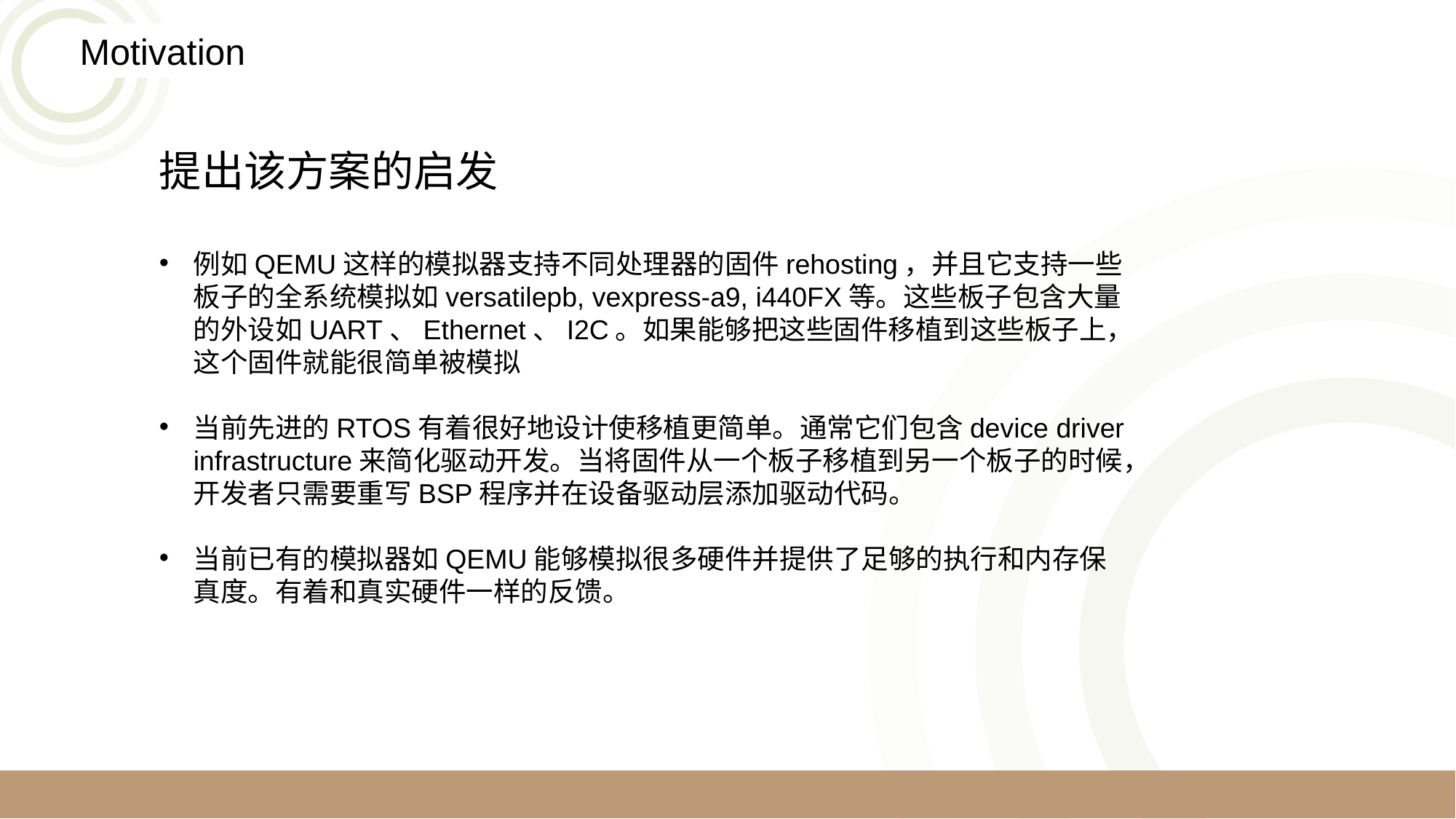

Motivation

提出该方案的启发

例如QEMU这样的模拟器支持不同处理器的固件rehosting，并且它支持一些板子的全系统模拟如versatilepb, vexpress-a9, i440FX等。这些板子包含大量的外设如UART、Ethernet、I2C。如果能够把这些固件移植到这些板子上，这个固件就能很简单被模拟

当前先进的RTOS有着很好地设计使移植更简单。通常它们包含device driver infrastructure来简化驱动开发。当将固件从一个板子移植到另一个板子的时候，开发者只需要重写BSP程序并在设备驱动层添加驱动代码。

当前已有的模拟器如QEMU能够模拟很多硬件并提供了足够的执行和内存保真度。有着和真实硬件一样的反馈。